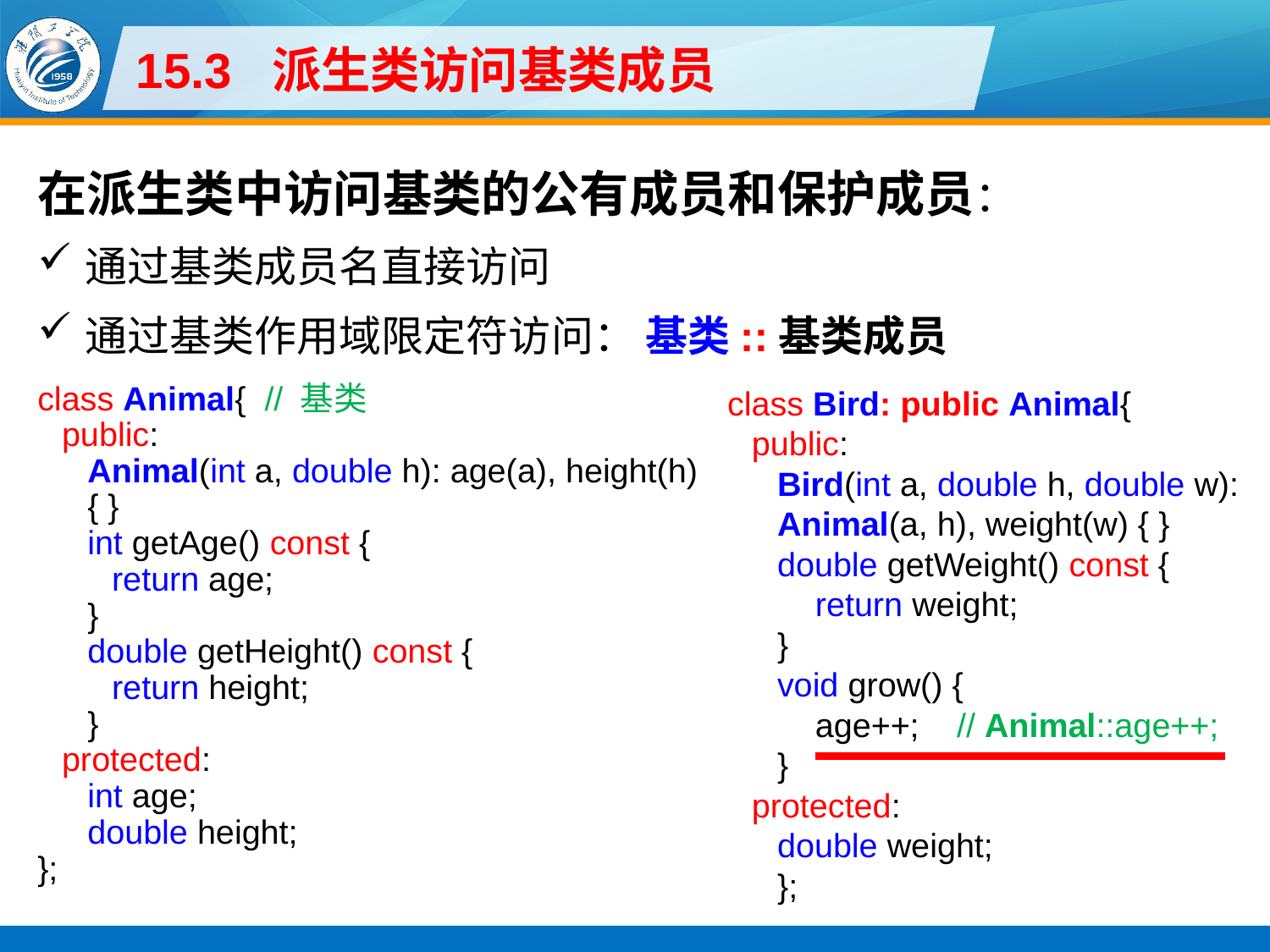

# 15.3  派生类访问基类成员
在派生类中访问基类的公有成员和保护成员：
通过基类成员名直接访问
通过基类作用域限定符访问： 基类::基类成员
class Animal{  // 基类
public:
Animal(int a, double h): age(a), height(h)
{ }
int getAge() const {
return age;
}
double getHeight() const {
return height;
}
protected:
int age;
double height;
};
class Bird: public Animal{
public:
Bird(int a, double h, double w):
Animal(a, h), weight(w) { }
double getWeight() const {
return weight;
}
void grow() {
age++;    // Animal::age++;
}
protected:
double weight;
};